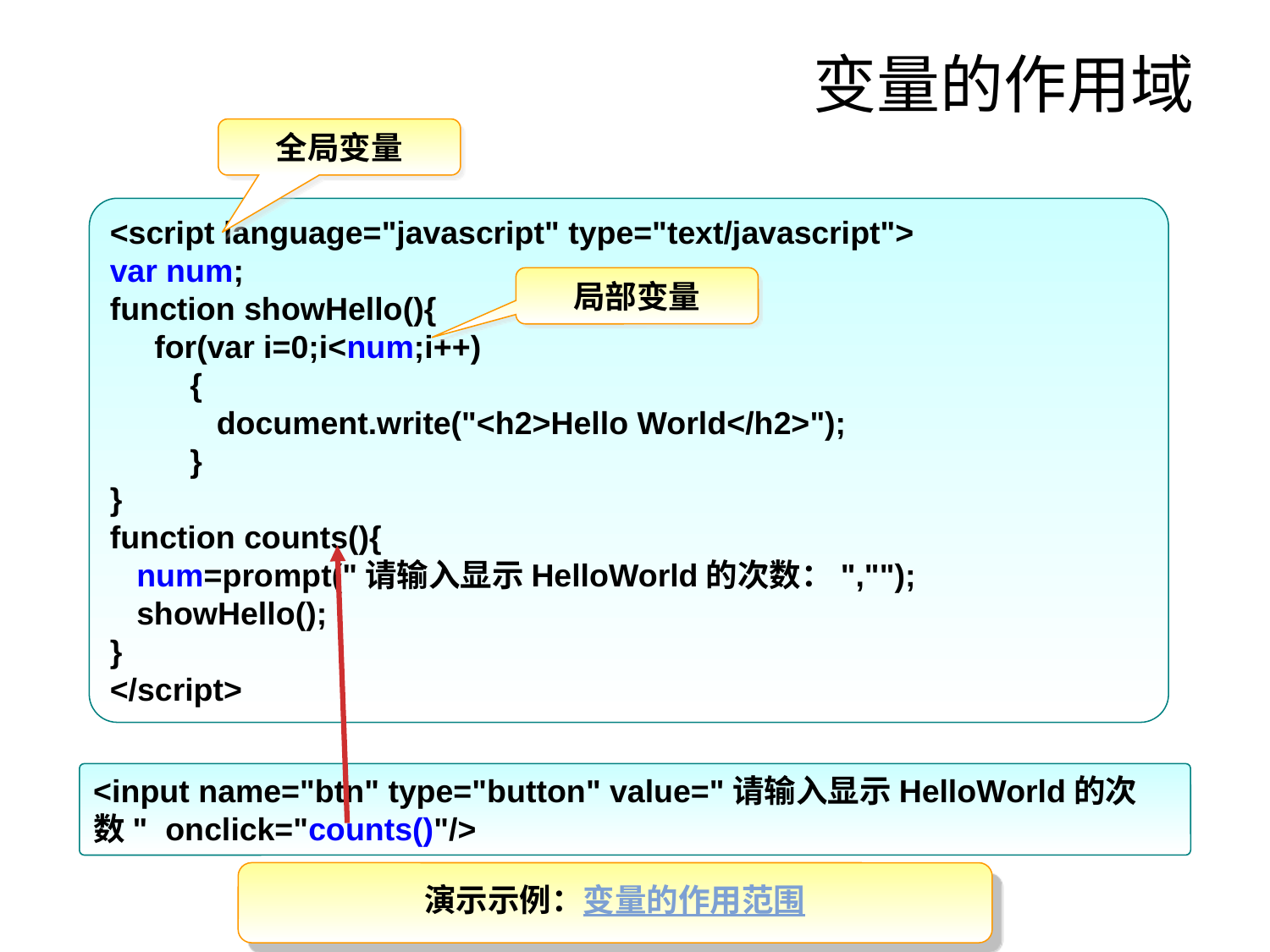

# 变量的作用域
全局变量
全局变量
声明在函数外，用于函数间共享
局部变量
声明在函数内，仅在函数内有效
<script language="javascript" type="text/javascript">
var num;
function showHello(){
     for(var i=0;i<num;i++)
         {
            document.write("<h2>Hello World</h2>");
         }
}
function counts(){
   num=prompt("请输入显示HelloWorld的次数：","");
   showHello();
}
</script>
局部变量

<input name="btn" type="button" value="请输入显示HelloWorld的次数"  onclick="counts()"/>
演示示例：变量的作用范围